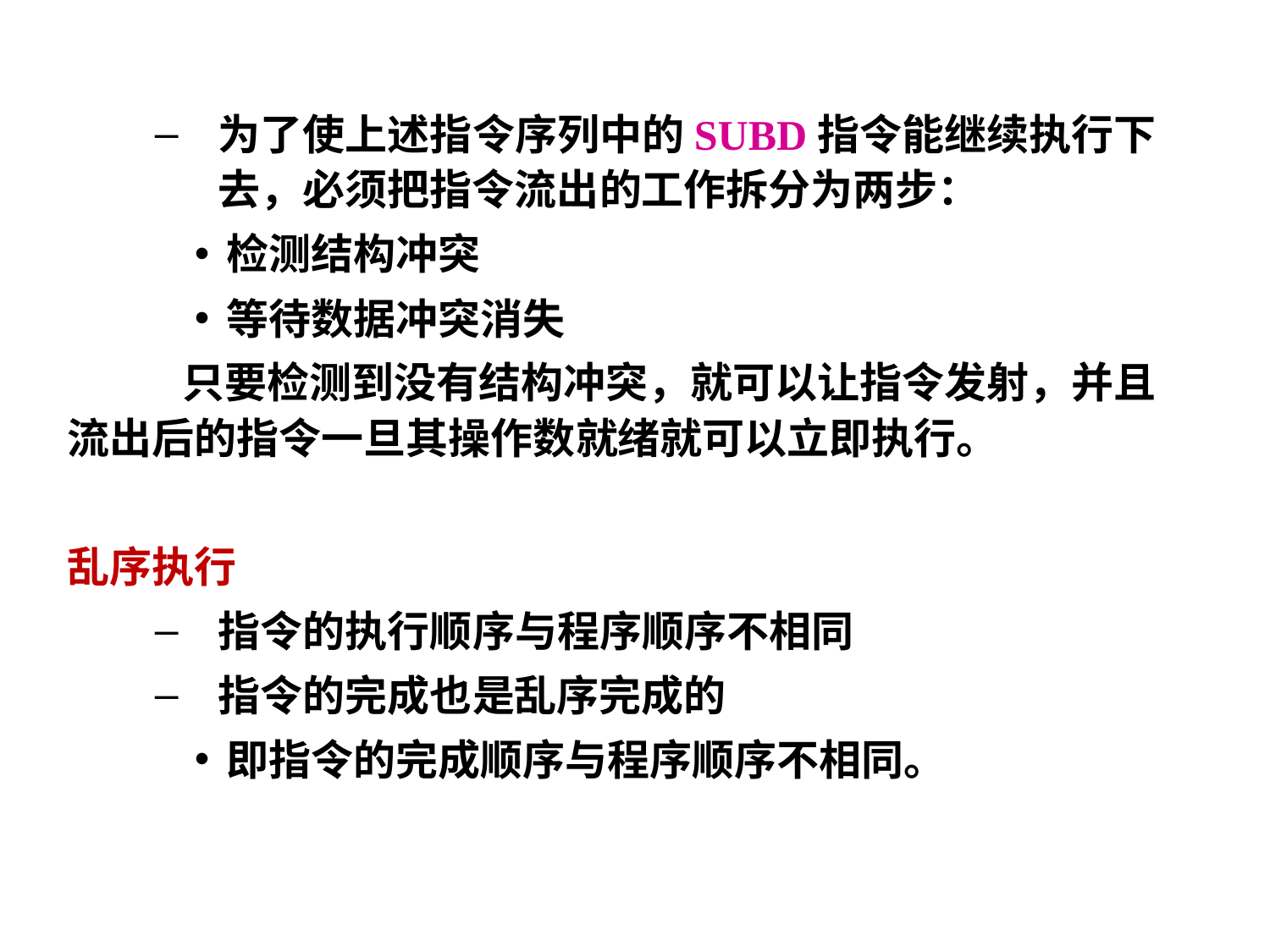

为了使上述指令序列中的SUBD指令能继续执行下去，必须把指令流出的工作拆分为两步：
检测结构冲突
等待数据冲突消失
           只要检测到没有结构冲突，就可以让指令发射，并且流出后的指令一旦其操作数就绪就可以立即执行。

乱序执行
指令的执行顺序与程序顺序不相同
指令的完成也是乱序完成的
即指令的完成顺序与程序顺序不相同。